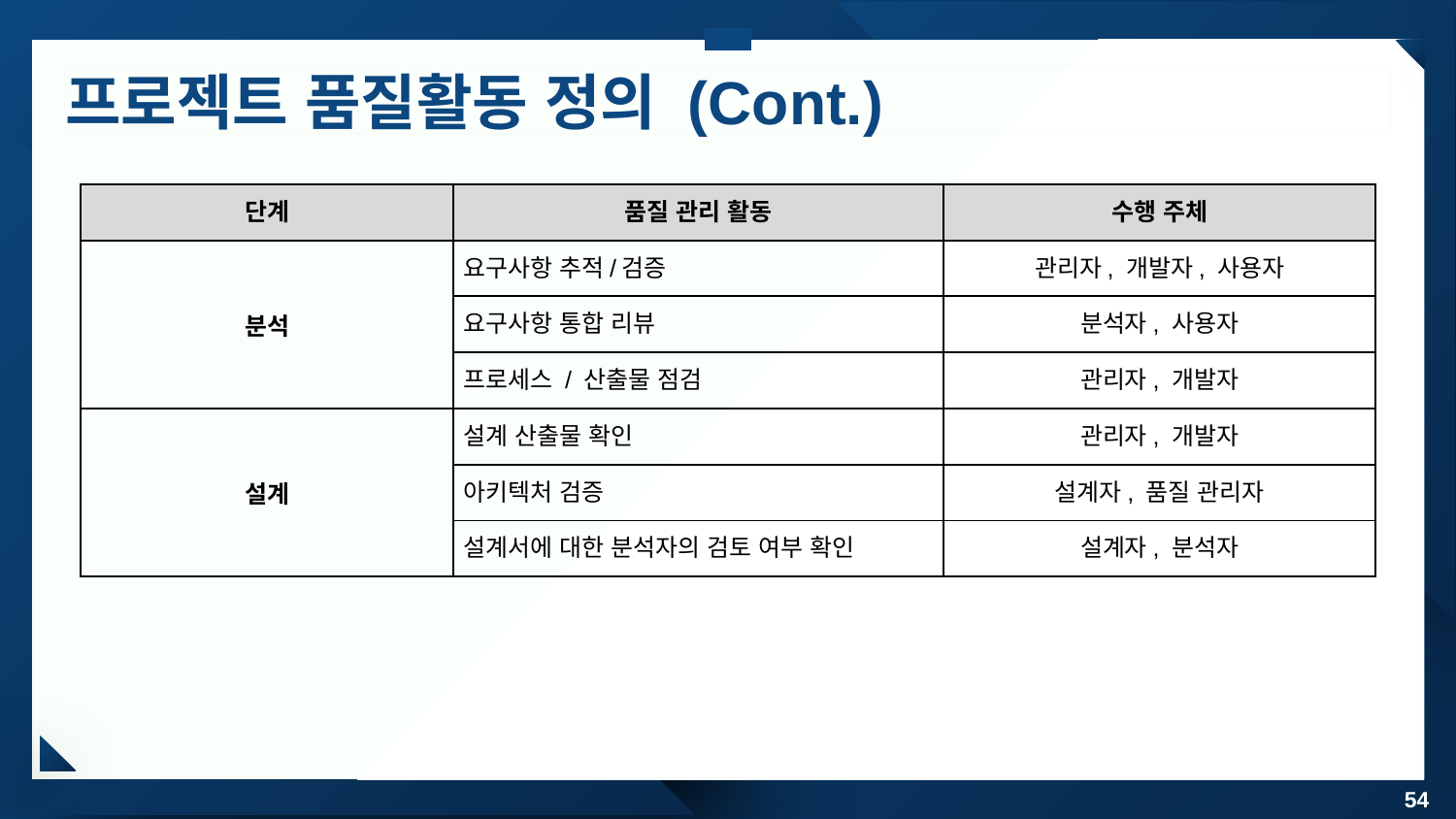

# 프로젝트 품질활동 정의 (Cont.)
| 단계 | 품질 관리 활동 | 수행 주체 |
| --- | --- | --- |
| 분석 | 요구사항 추적/검증 | 관리자, 개발자, 사용자 |
|  | 요구사항 통합 리뷰 | 분석자, 사용자 |
|  | 프로세스 / 산출물 점검 | 관리자, 개발자 |
| 설계 | 설계 산출물 확인 | 관리자, 개발자 |
|  | 아키텍처 검증 | 설계자, 품질 관리자 |
|  | 설계서에 대한 분석자의 검토 여부 확인 | 설계자, 분석자 |
54